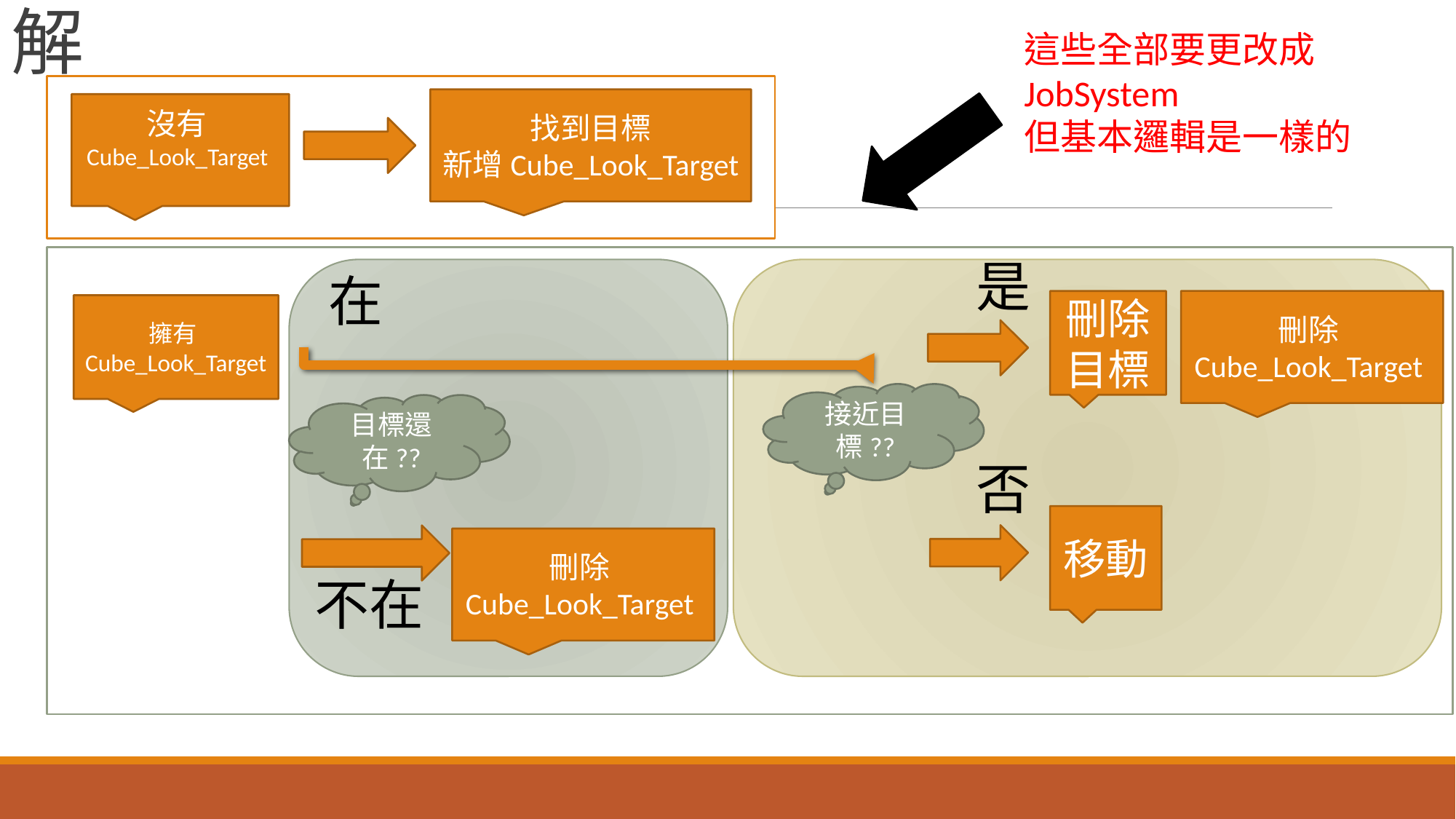

# S圖解
這些全部要更改成JobSystem
但基本邏輯是一樣的

找到目標
新增Cube_Look_Target
沒有Cube_Look_Target

是

在
刪除目標
刪除Cube_Look_Target
擁有Cube_Look_Target

接近目標??
目標還在??
否
移動

刪除Cube_Look_Target
不在